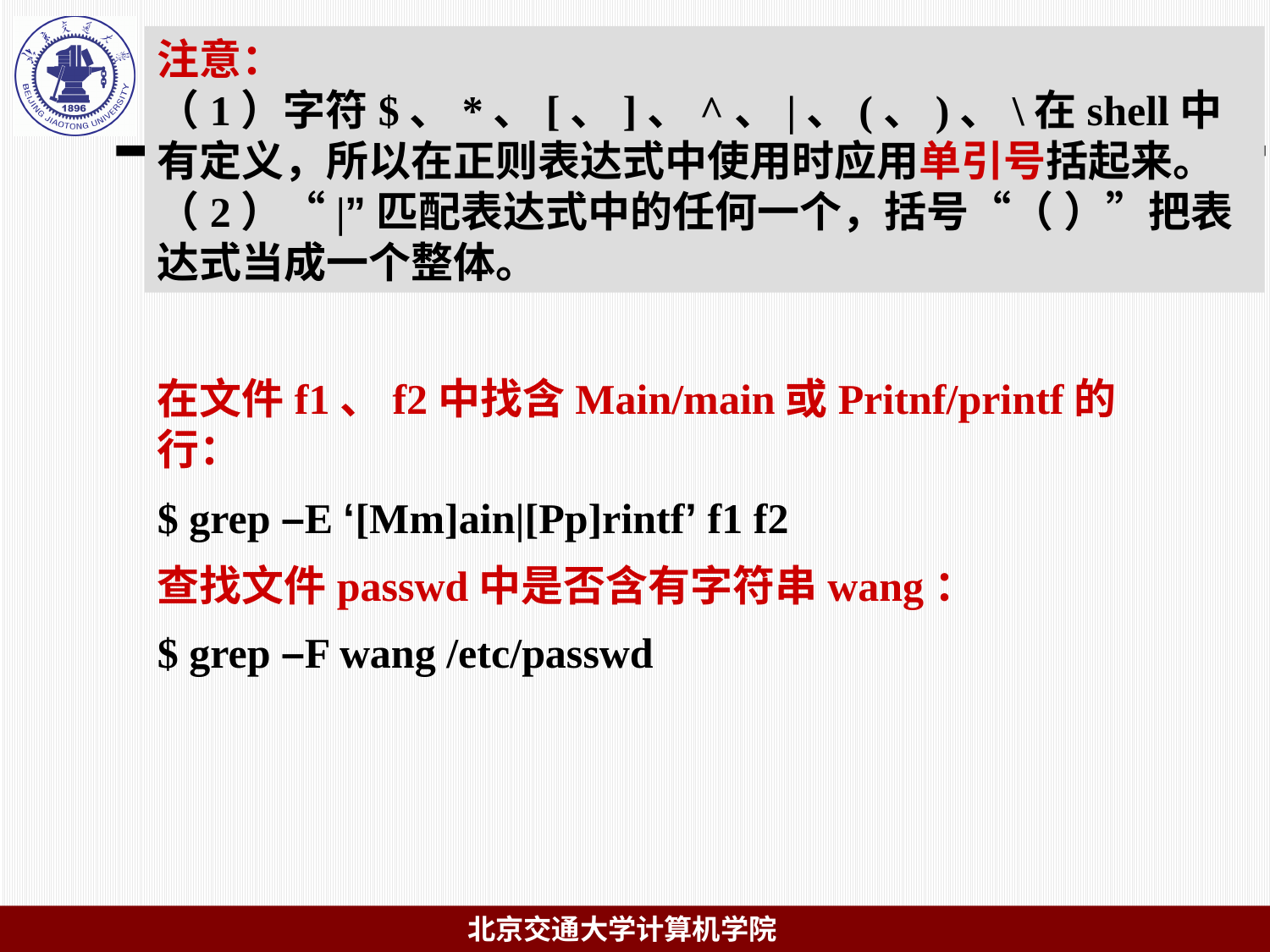

注意：
（1）字符$、*、[、]、^、|、(、)、\在shell中有定义，所以在正则表达式中使用时应用单引号括起来。
（2）“|”匹配表达式中的任何一个，括号“（ ）”把表达式当成一个整体。
在文件f1、f2中找含Main/main或Pritnf/printf的行：
$ grep –E ‘[Mm]ain|[Pp]rintf’ f1 f2
查找文件passwd中是否含有字符串wang：
$ grep –F wang /etc/passwd